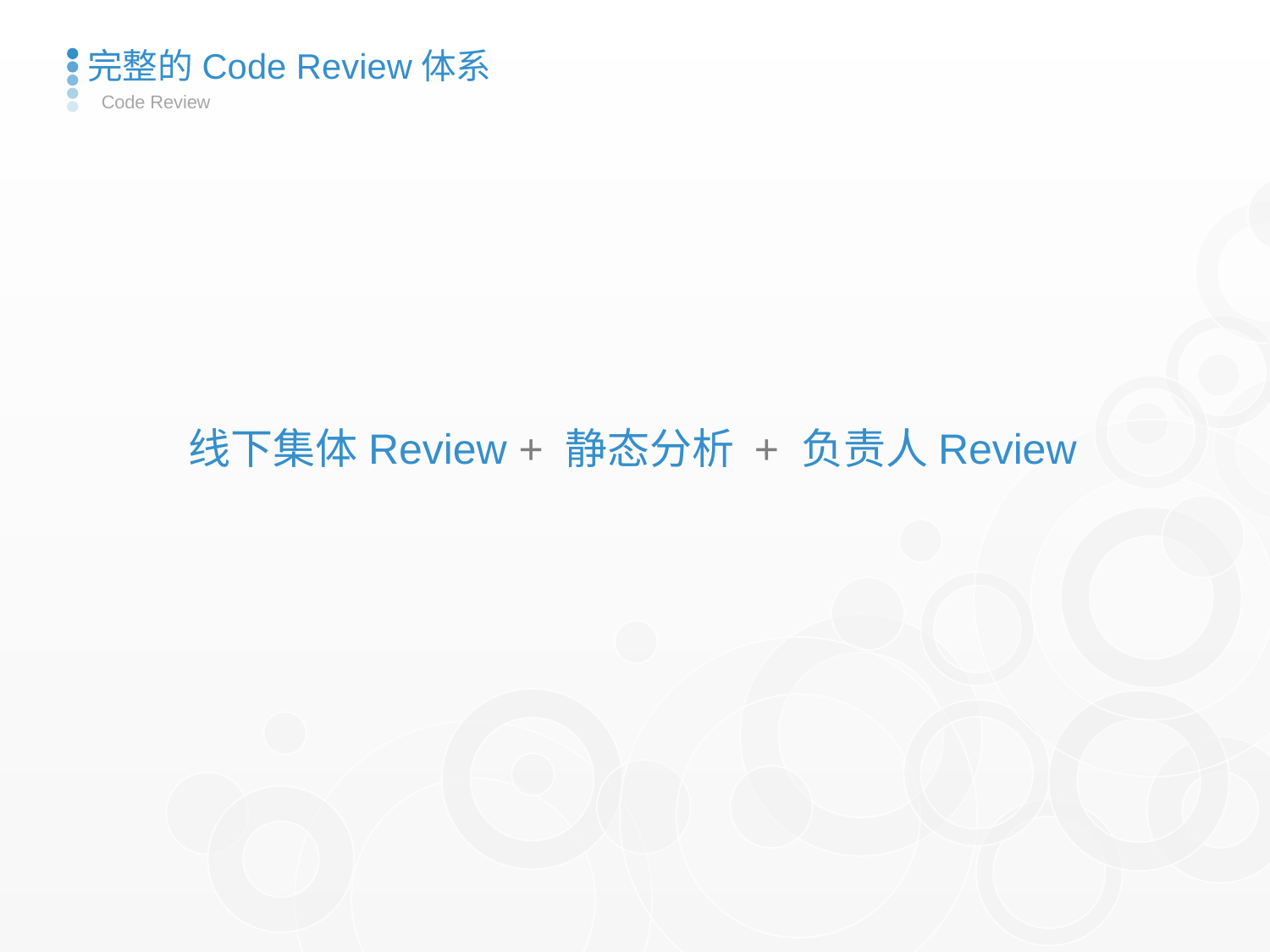

完整的Code Review体系
Code Review
线下集体Review + 静态分析 + 负责人Review